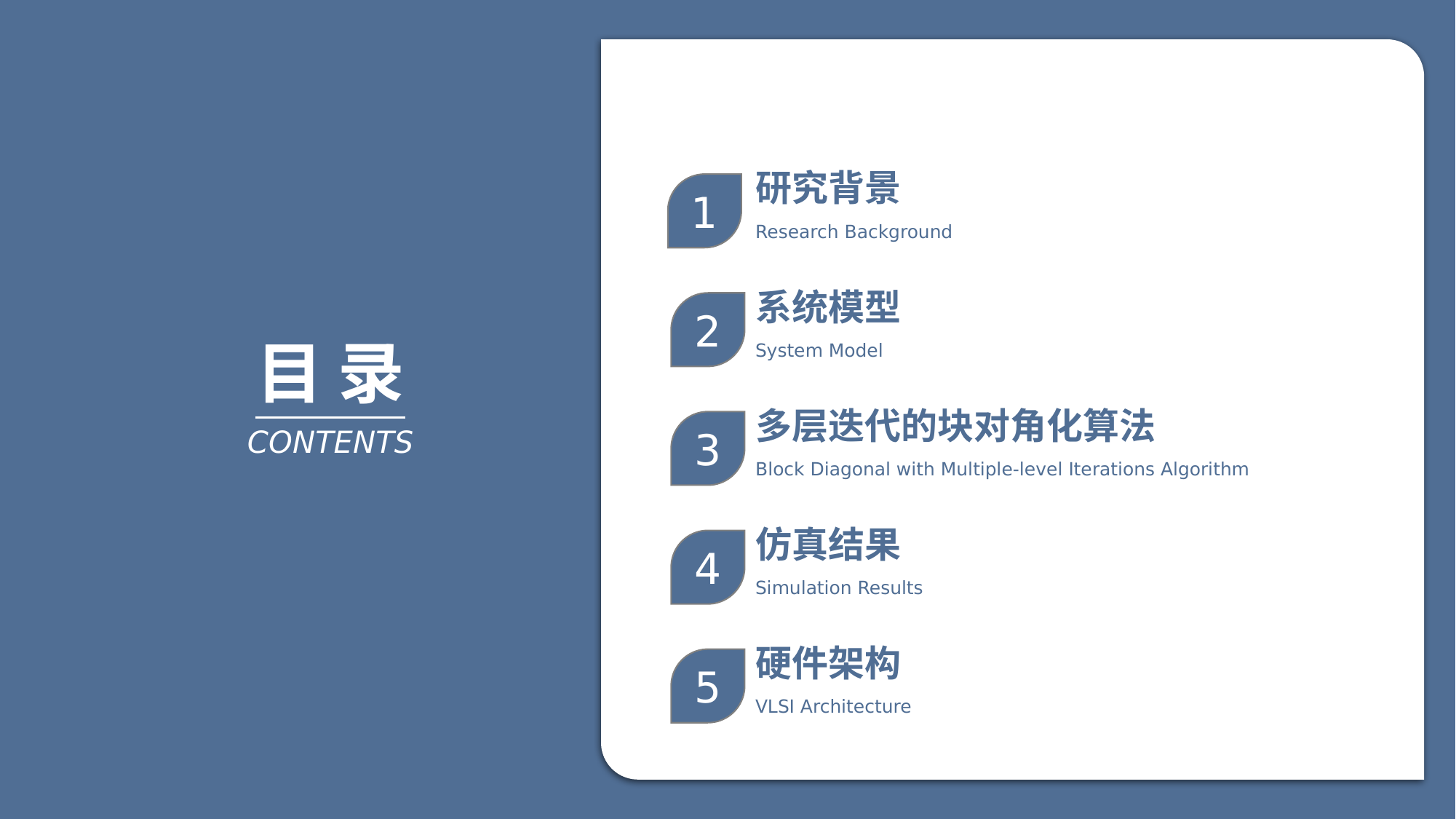

研究背景
Research Background
1
系统模型
System Model
2
目 录
多层迭代的块对角化算法
Block Diagonal with Multiple-level Iterations Algorithm
3
CONTENTS
仿真结果
Simulation Results
4
硬件架构
VLSI Architecture
5